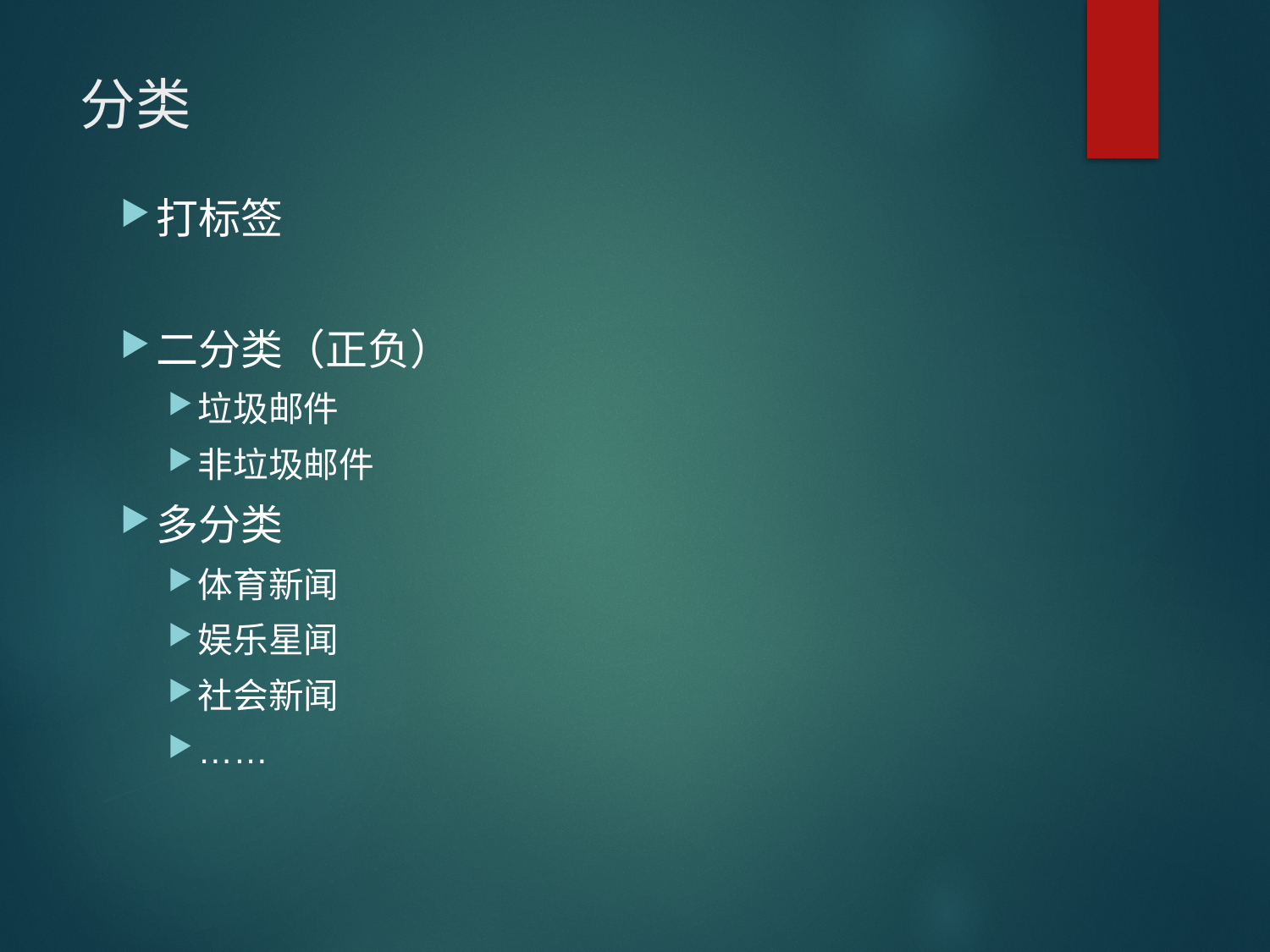

# 分类
打标签

二分类（正负）
垃圾邮件
非垃圾邮件
多分类
体育新闻
娱乐星闻
社会新闻
……